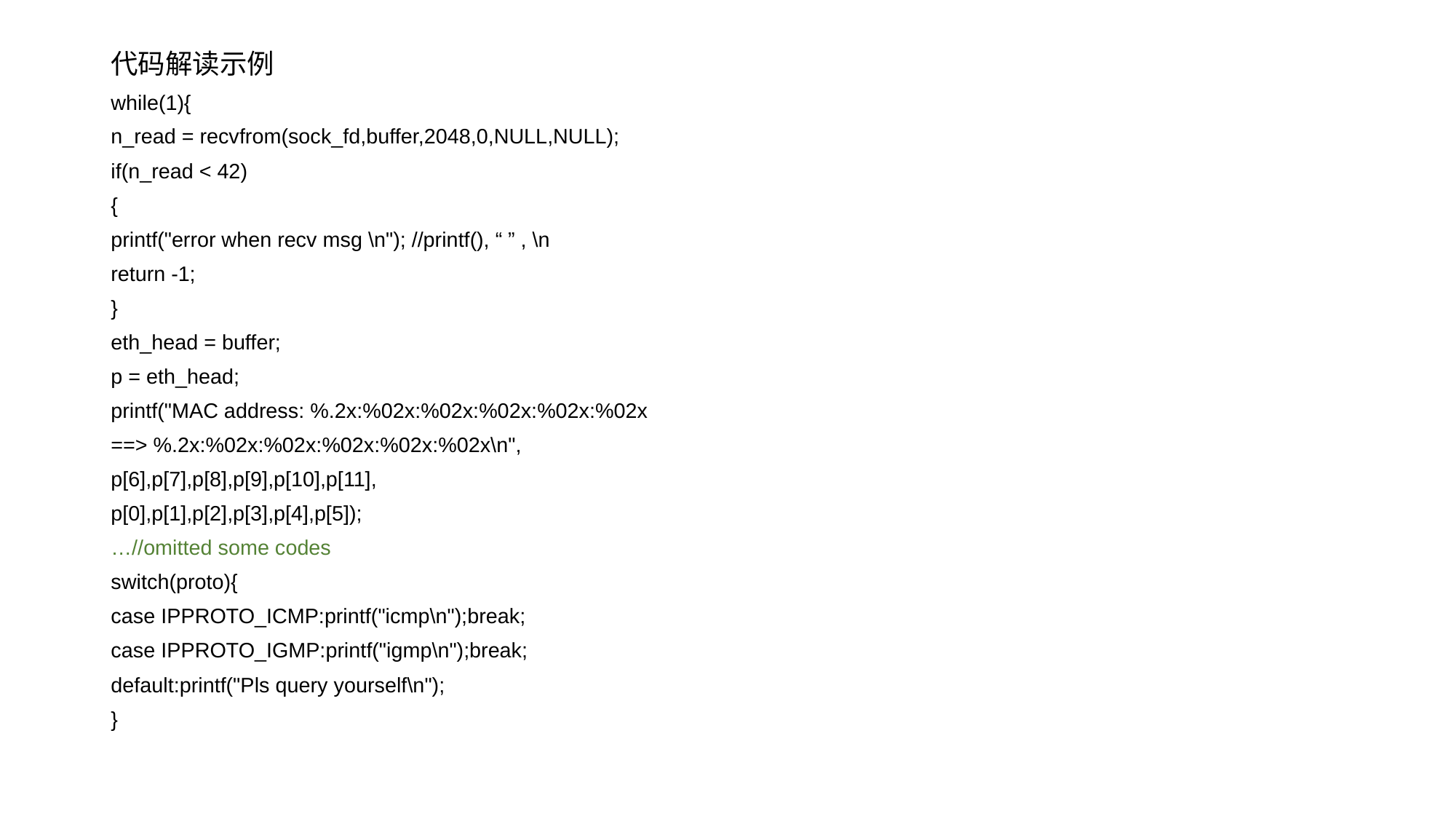

# 代码解读示例
while(1){
n_read = recvfrom(sock_fd,buffer,2048,0,NULL,NULL);
if(n_read < 42)
{
printf("error when recv msg \n"); //printf(), “ ” , \n
return -1;
}
eth_head = buffer;
p = eth_head;
printf("MAC address: %.2x:%02x:%02x:%02x:%02x:%02x
==> %.2x:%02x:%02x:%02x:%02x:%02x\n",
p[6],p[7],p[8],p[9],p[10],p[11],
p[0],p[1],p[2],p[3],p[4],p[5]);
…//omitted some codes
switch(proto){
case IPPROTO_ICMP:printf("icmp\n");break;
case IPPROTO_IGMP:printf("igmp\n");break;
default:printf("Pls query yourself\n");
}